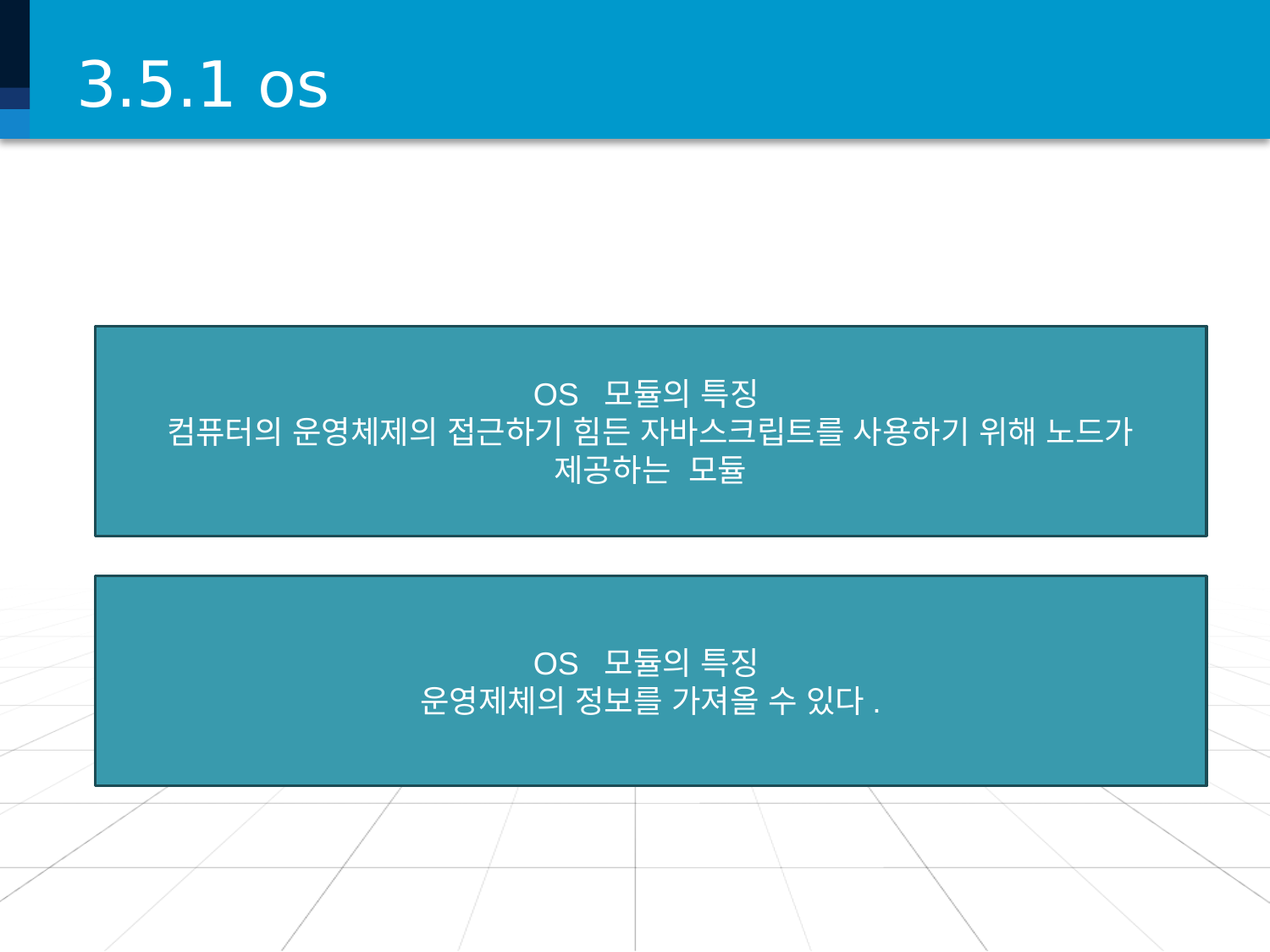

# 3.5.1 os
OS  모듈의 특징
컴퓨터의 운영체제의 접근하기 힘든 자바스크립트를 사용하기 위해 노드가 제공하는  모듈
OS  모듈의 특징
운영제체의 정보를 가져올 수 있다.